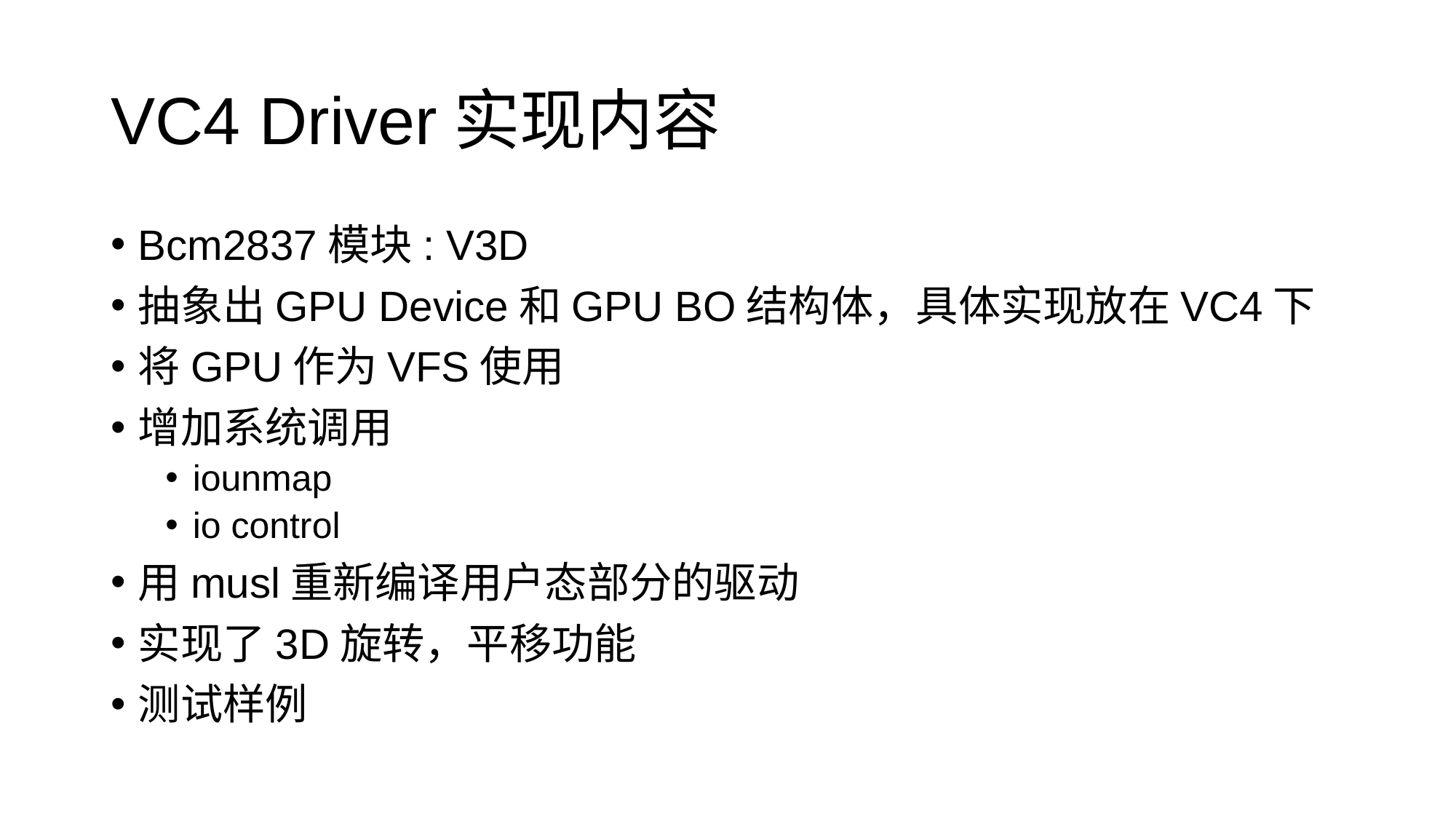

# VC4 Driver实现内容
Bcm2837模块: V3D
抽象出GPU Device和GPU BO结构体，具体实现放在VC4下
将GPU作为VFS使用
增加系统调用
iounmap
io control
用musl重新编译用户态部分的驱动
实现了3D旋转，平移功能
测试样例